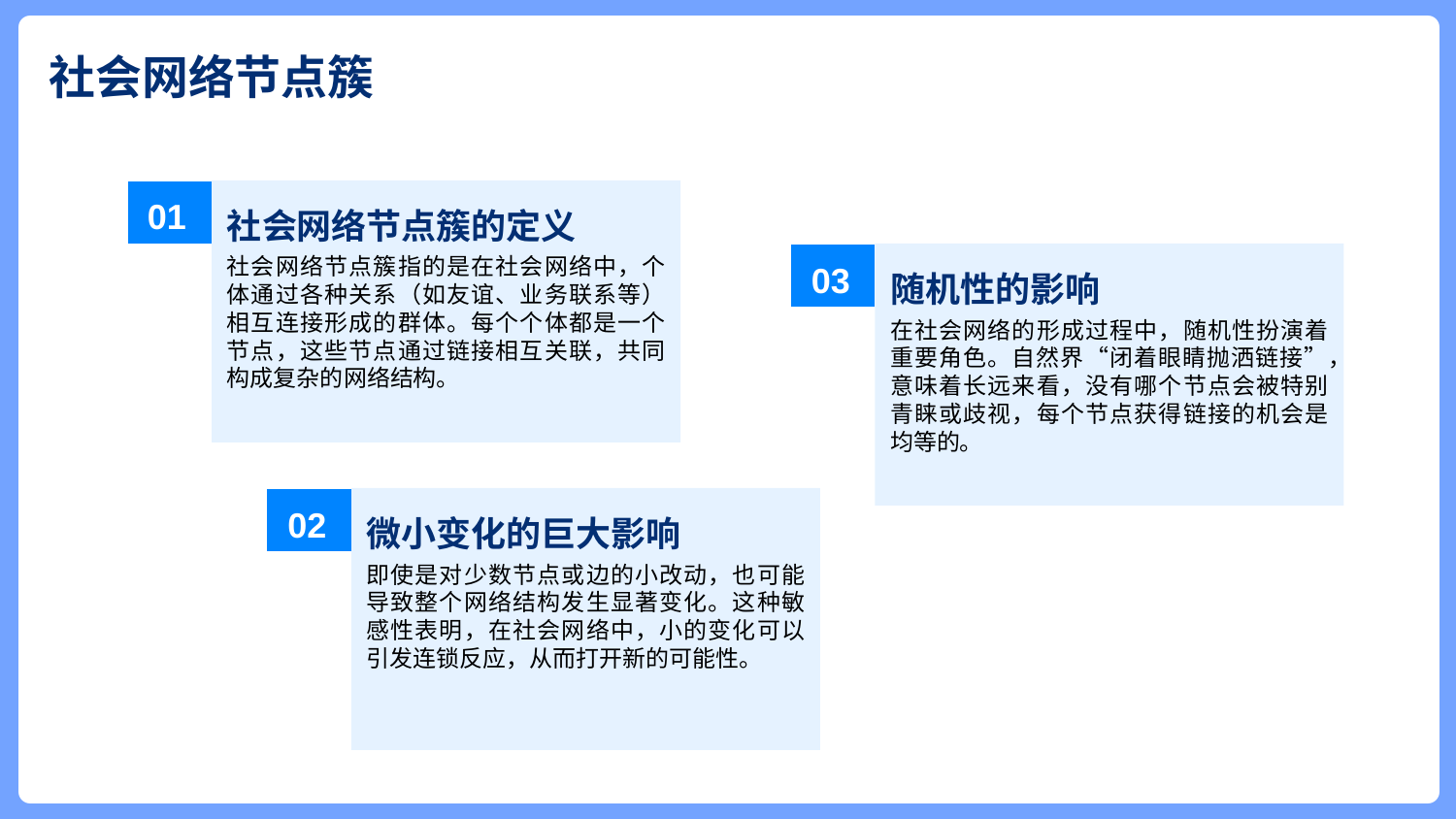

社会网络节点簇
01

社会网络节点簇的定义
社会网络节点簇指的是在社会网络中，个体通过各种关系（如友谊、业务联系等）相互连接形成的群体。每个个体都是一个节点，这些节点通过链接相互关联，共同构成复杂的网络结构。
03

随机性的影响
在社会网络的形成过程中，随机性扮演着重要角色。自然界“闭着眼睛抛洒链接”，意味着长远来看，没有哪个节点会被特别青睐或歧视，每个节点获得链接的机会是均等的。
02

微小变化的巨大影响
即使是对少数节点或边的小改动，也可能导致整个网络结构发生显著变化。这种敏感性表明，在社会网络中，小的变化可以引发连锁反应，从而打开新的可能性。